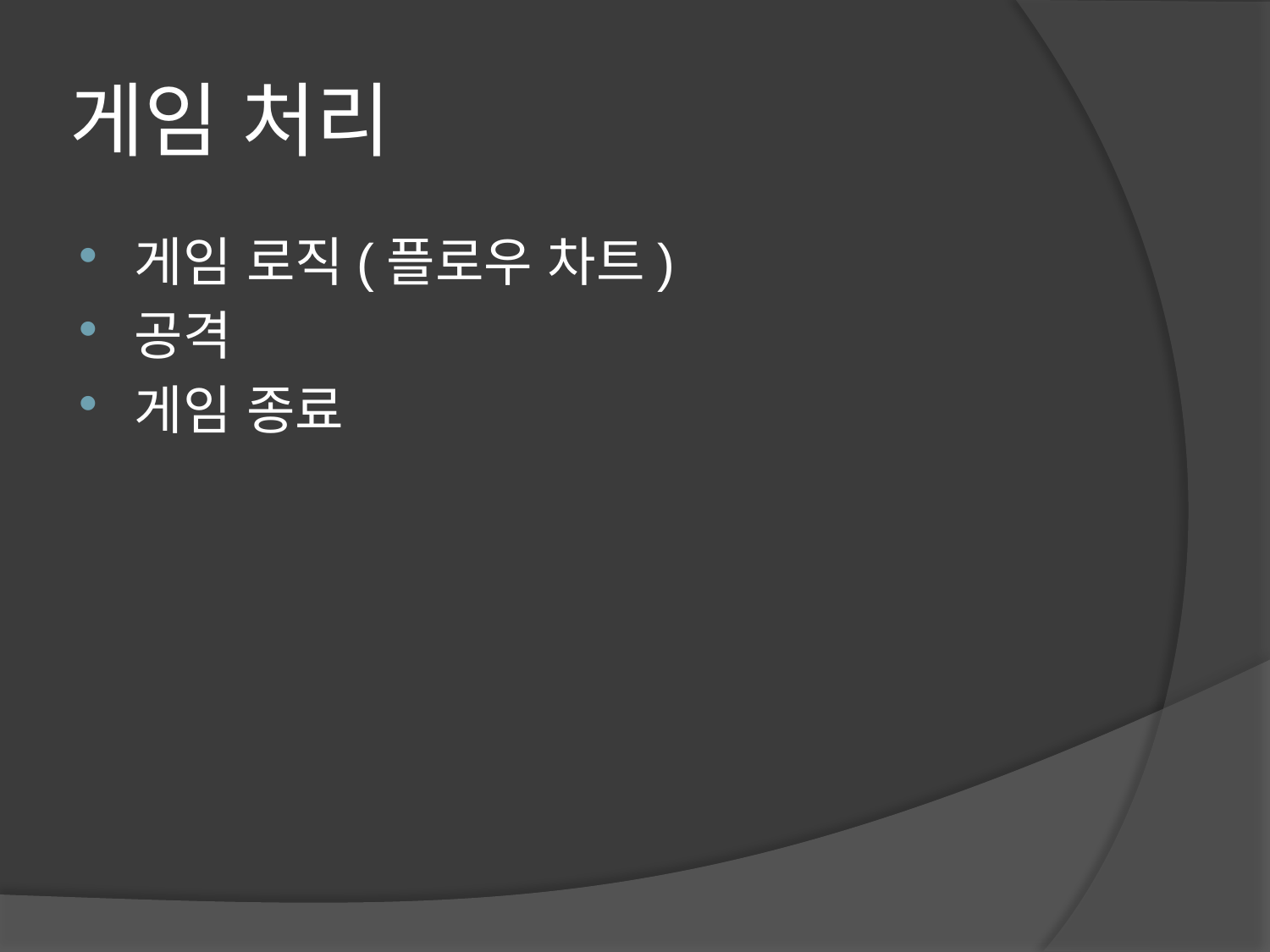

# 게임 처리
게임 로직(플로우 차트)
공격
게임 종료